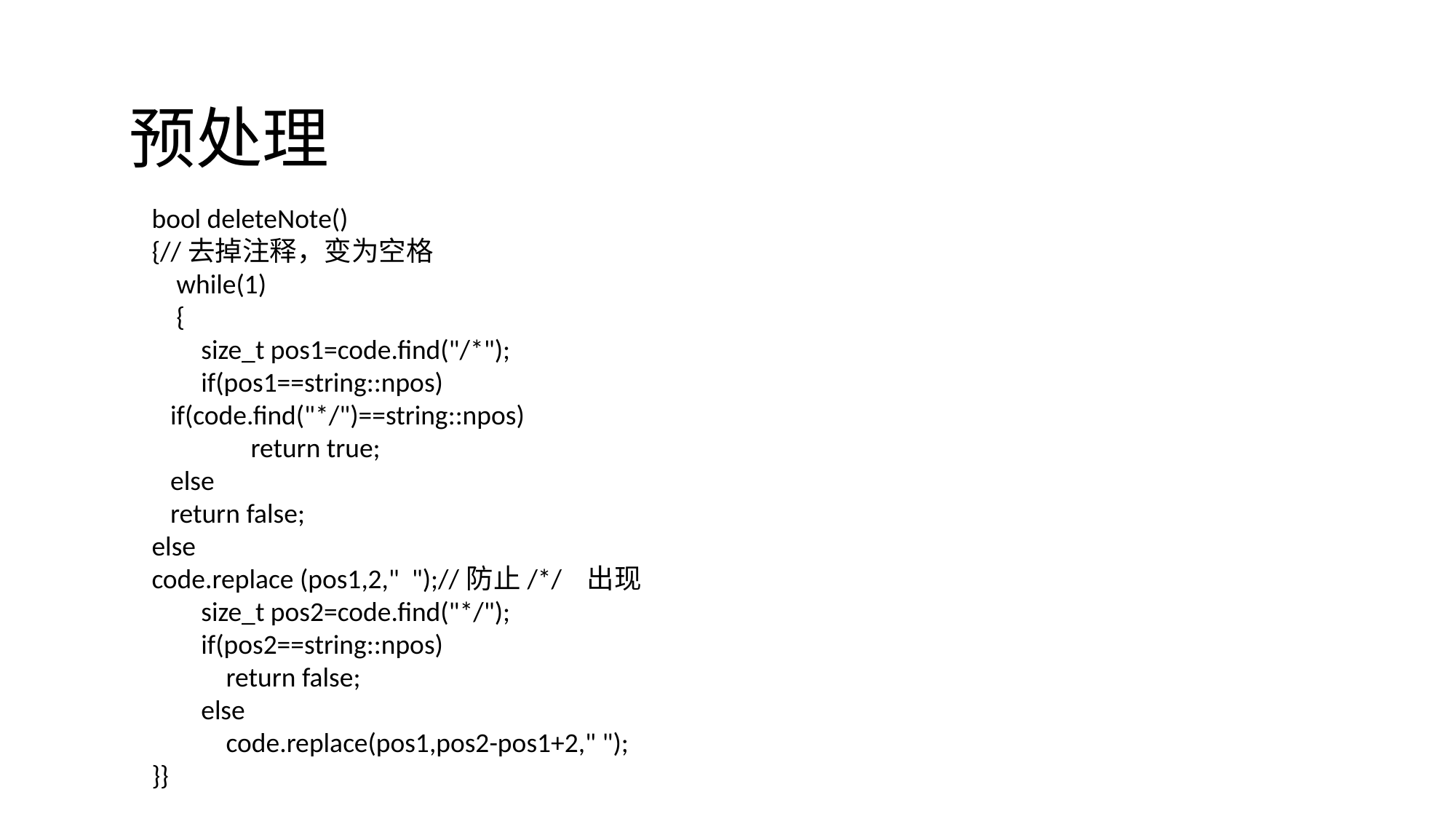

预处理
bool deleteNote()
{//去掉注释，变为空格
    while(1)
    {
        size_t pos1=code.find("/*");
        if(pos1==string::npos)
   if(code.find("*/")==string::npos)
                return true;
   else
   return false;
else
code.replace (pos1,2,"  ");//防止/*/   出现
        size_t pos2=code.find("*/");
        if(pos2==string::npos)
            return false;
        else
            code.replace(pos1,pos2-pos1+2," ");
}}